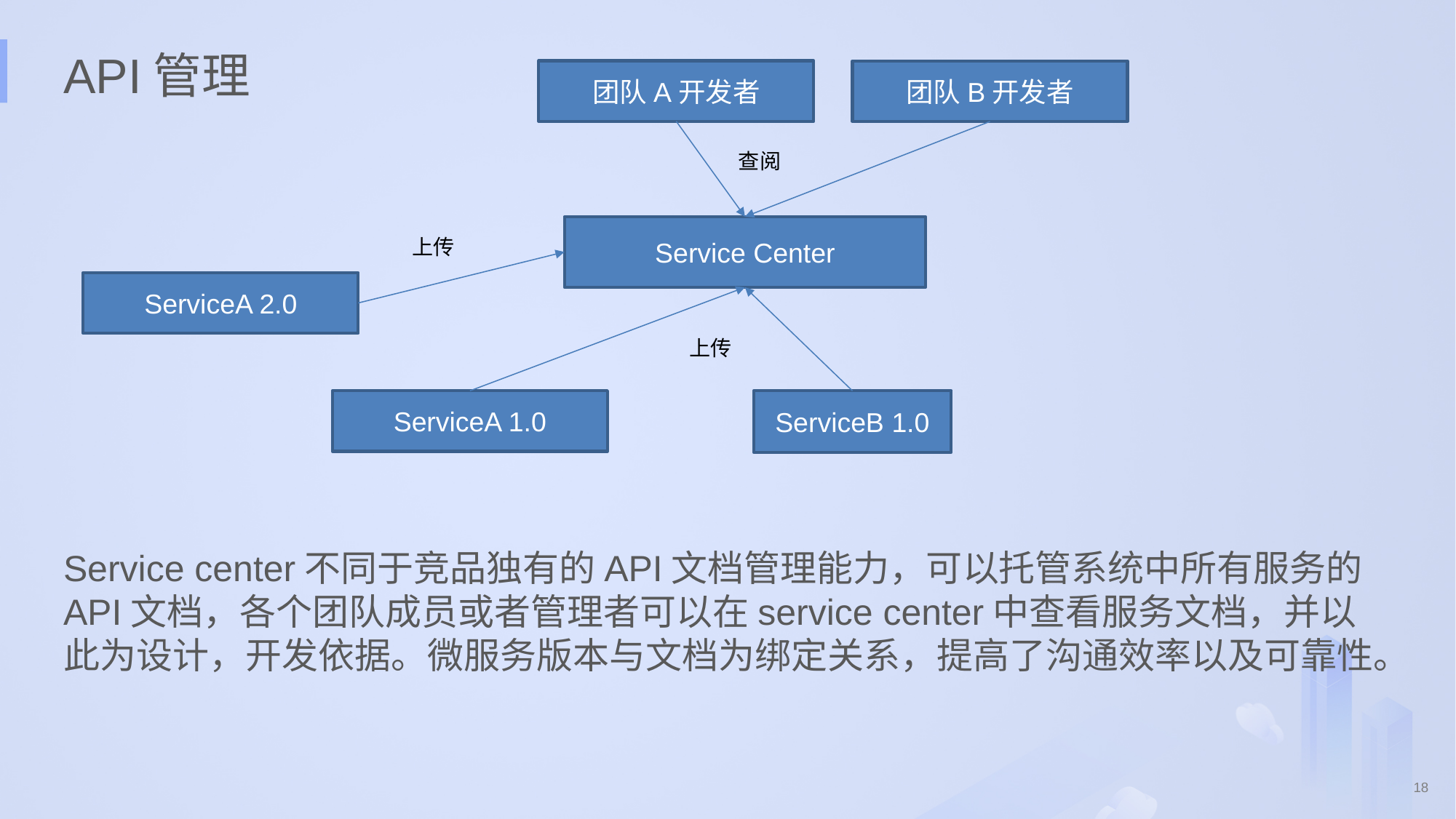

# API管理
团队A开发者
团队B开发者
查阅
Service Center
上传
ServiceA 2.0
上传
ServiceA 1.0
ServiceB 1.0
Service center不同于竞品独有的API文档管理能力，可以托管系统中所有服务的API文档，各个团队成员或者管理者可以在service center中查看服务文档，并以此为设计，开发依据。微服务版本与文档为绑定关系，提高了沟通效率以及可靠性。